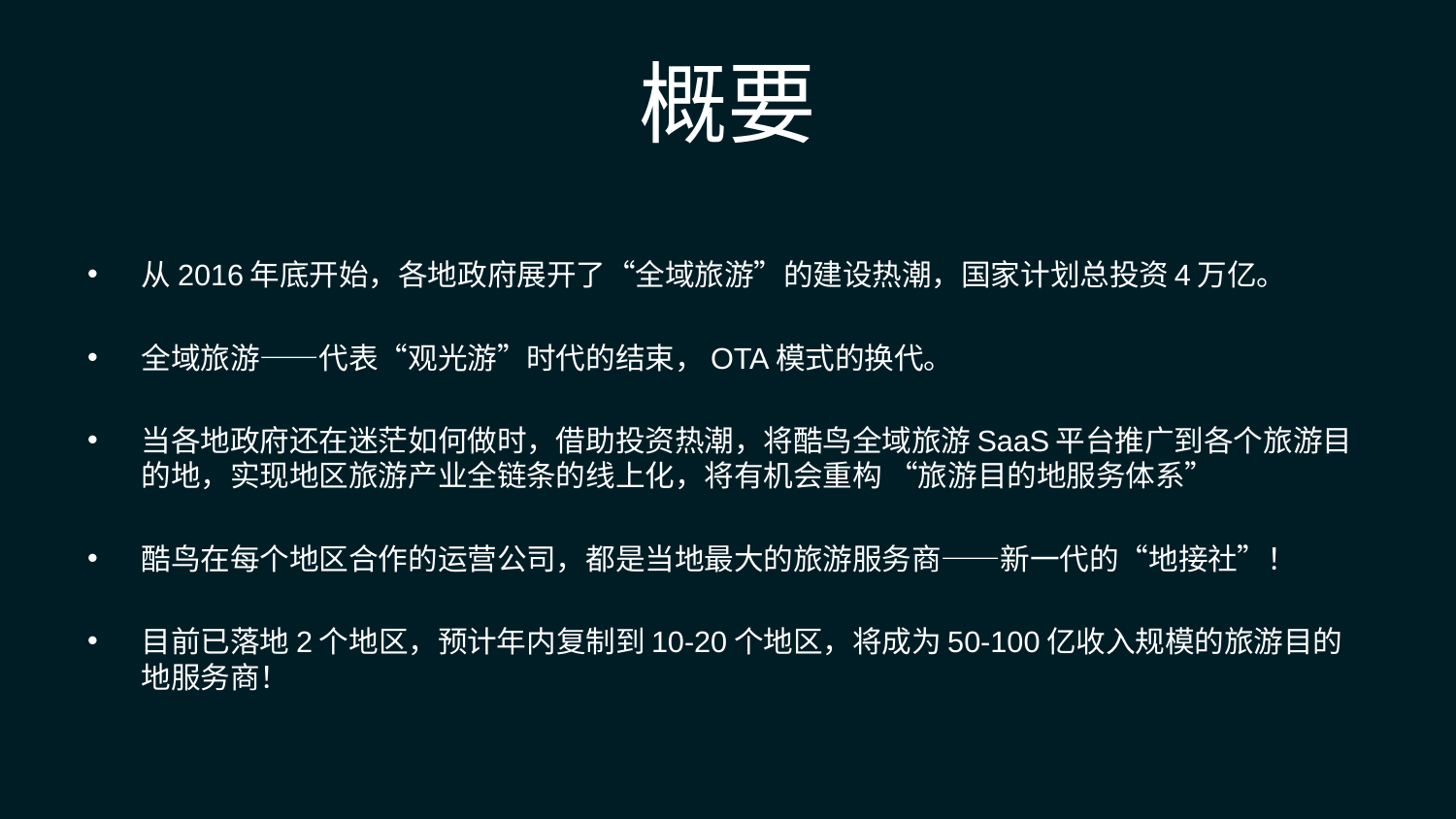

# 概要
从2016年底开始，各地政府展开了“全域旅游”的建设热潮，国家计划总投资4万亿。

全域旅游——代表“观光游”时代的结束，OTA模式的换代。

当各地政府还在迷茫如何做时，借助投资热潮，将酷鸟全域旅游SaaS平台推广到各个旅游目的地，实现地区旅游产业全链条的线上化，将有机会重构 “旅游目的地服务体系”

酷鸟在每个地区合作的运营公司，都是当地最大的旅游服务商——新一代的“地接社”！

目前已落地2个地区，预计年内复制到10-20个地区，将成为50-100亿收入规模的旅游目的地服务商！